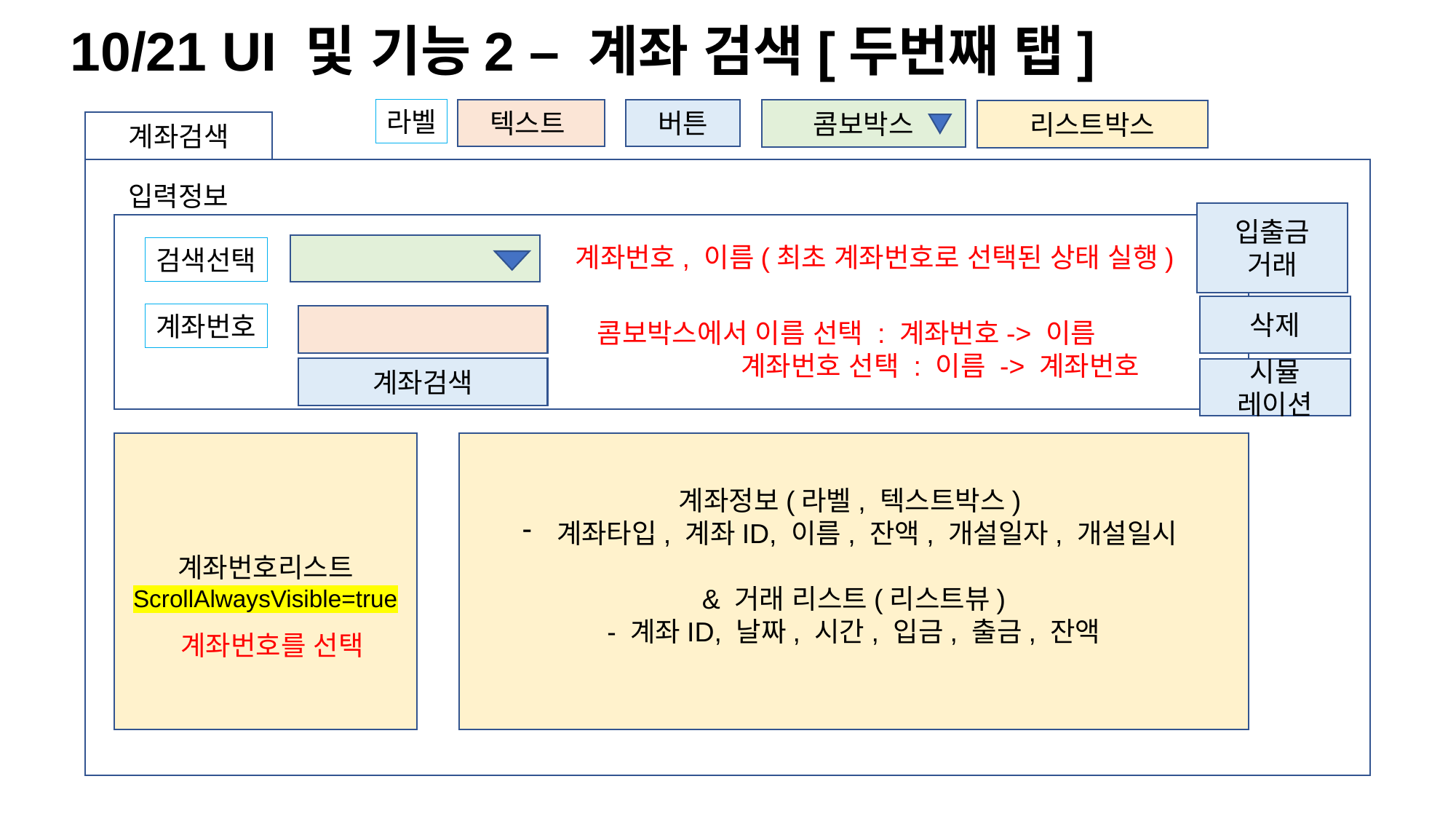

10/21 UI 및 기능2 – 계좌 검색[두번째 탭]
라벨
텍스트
버튼
콤보박스
리스트박스
계좌검색

입력정보
입출금
거래

계좌번호, 이름(최초 계좌번호로 선택된 상태 실행)
검색선택

삭제
계좌번호

콤보박스에서 이름 선택 : 계좌번호-> 이름
                  계좌번호 선택 : 이름 -> 계좌번호
계좌검색
시뮬
레이션
계좌정보(라벨, 텍스트박스)
계좌타입, 계좌ID, 이름, 잔액, 개설일자, 개설일시

& 거래 리스트(리스트뷰)
- 계좌ID, 날짜, 시간, 입금, 출금, 잔액

계좌번호리스트
ScrollAlwaysVisible=true
계좌번호를 선택